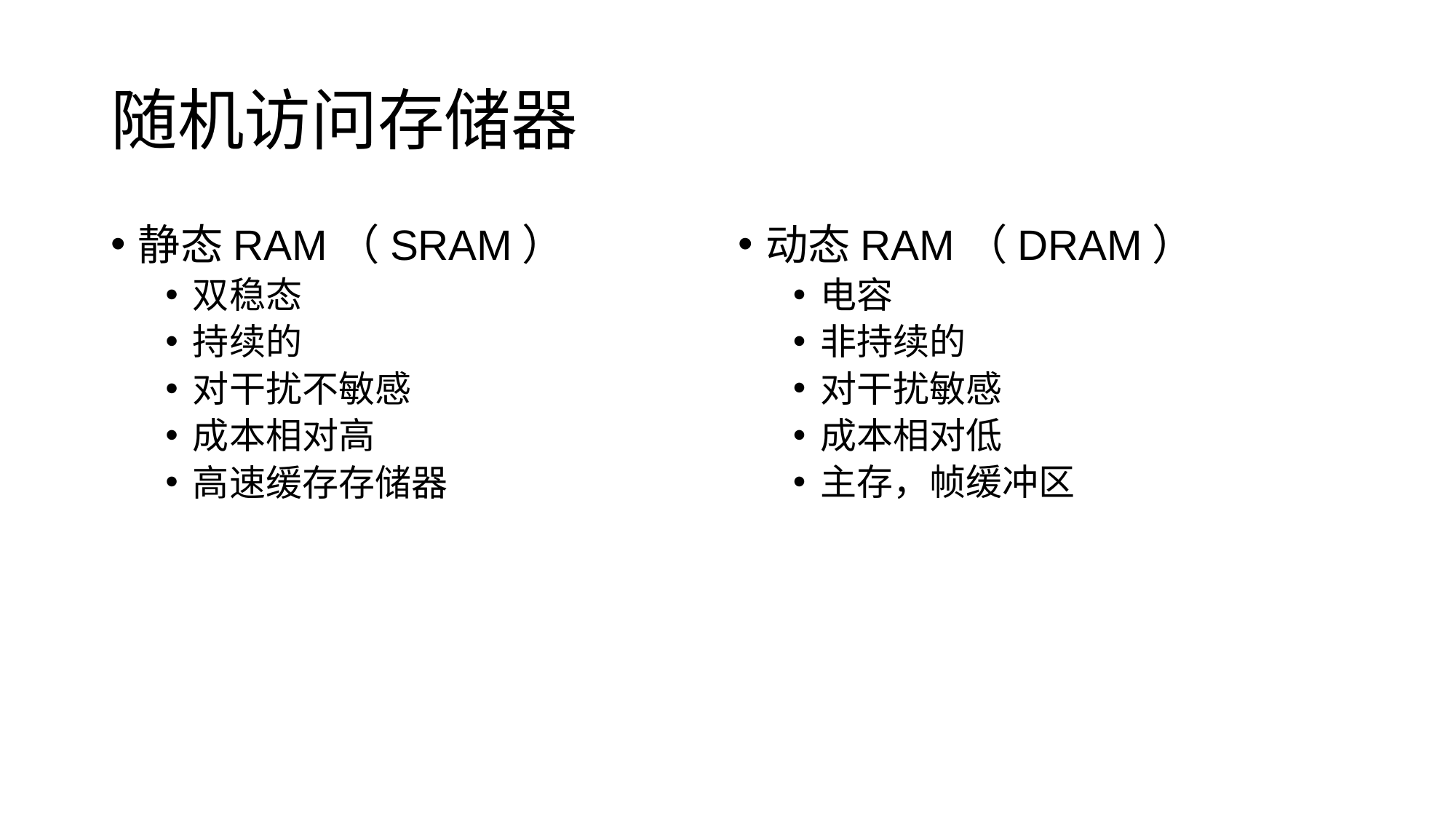

# 随机访问存储器
动态RAM（DRAM）
电容
非持续的
对干扰敏感
成本相对低
主存，帧缓冲区

静态RAM（SRAM）
双稳态
持续的
对干扰不敏感
成本相对高
高速缓存存储器